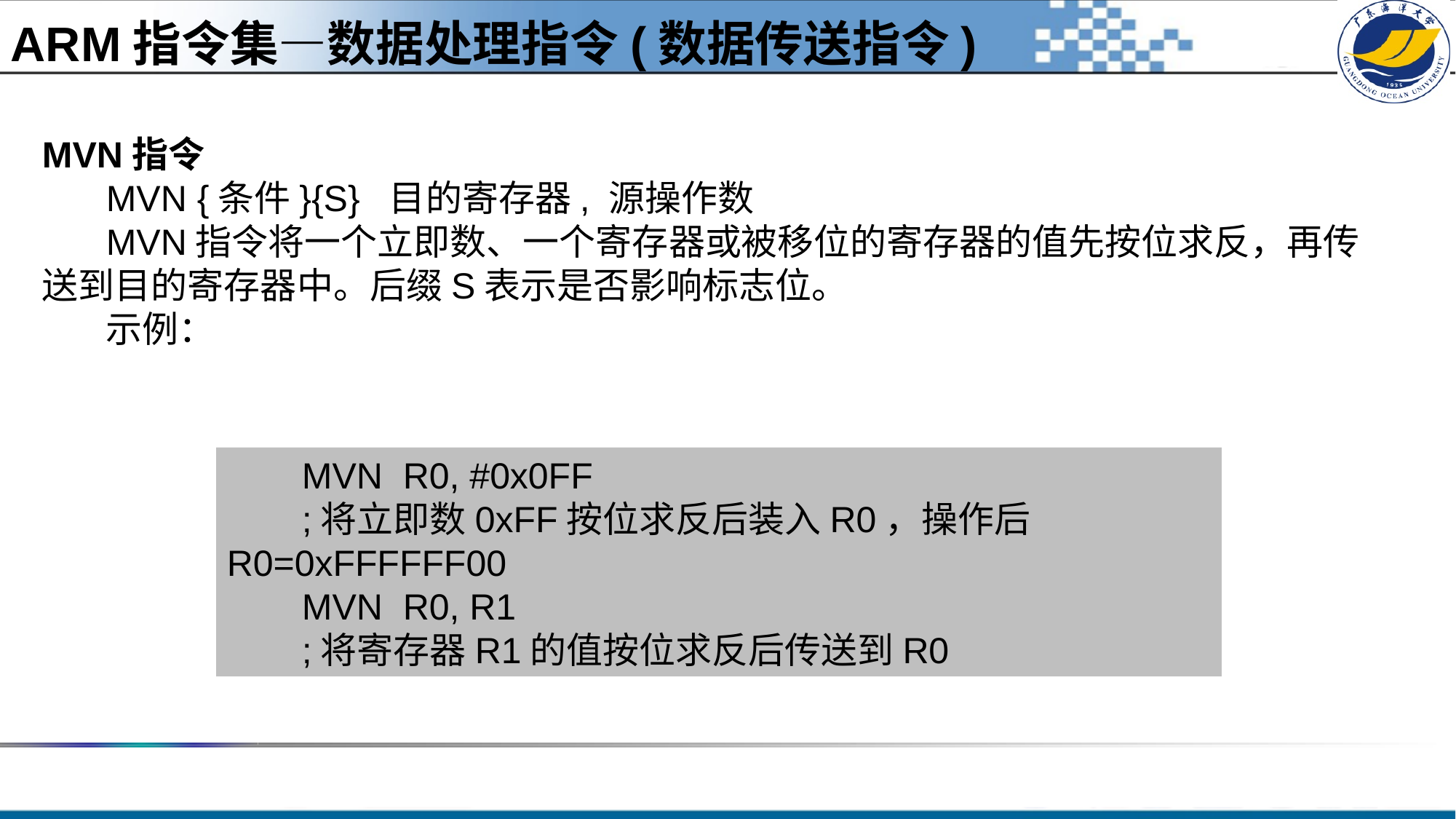

ARM指令集—数据处理指令(数据传送指令)
MVN指令
MVN {条件}{S}  目的寄存器, 源操作数
MVN指令将一个立即数、一个寄存器或被移位的寄存器的值先按位求反，再传送到目的寄存器中。后缀S表示是否影响标志位。
示例：
MVN  R0, #0x0FF
;将立即数0xFF按位求反后装入R0，操作后R0=0xFFFFFF00
MVN  R0, R1
;将寄存器R1的值按位求反后传送到R0
47